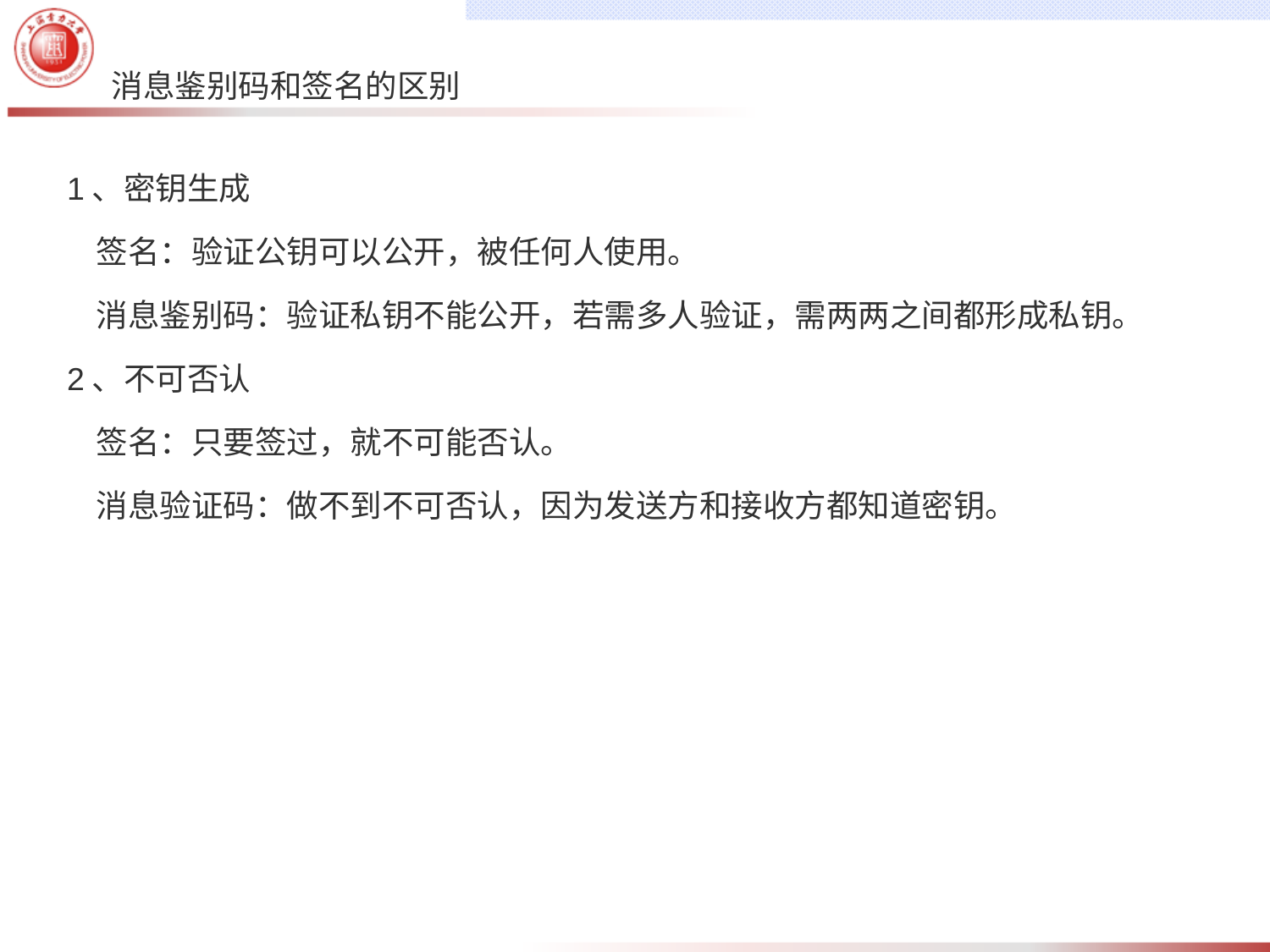

# 消息鉴别码和签名的区别
1、密钥生成
   签名：验证公钥可以公开，被任何人使用。
   消息鉴别码：验证私钥不能公开，若需多人验证，需两两之间都形成私钥。
2、不可否认
   签名：只要签过，就不可能否认。
   消息验证码：做不到不可否认，因为发送方和接收方都知道密钥。